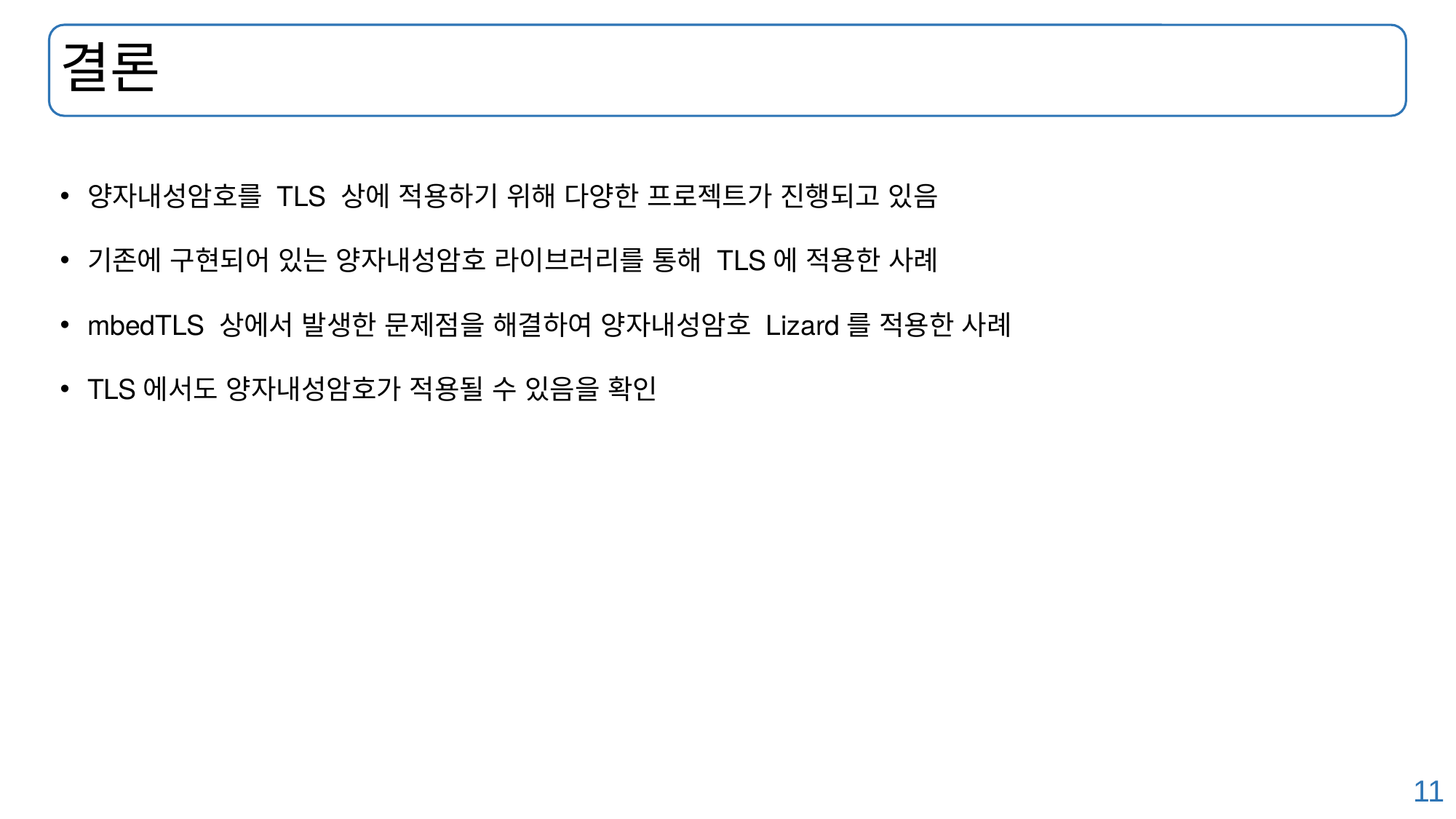

# 결론
양자내성암호를 TLS 상에 적용하기 위해 다양한 프로젝트가 진행되고 있음
기존에 구현되어 있는 양자내성암호 라이브러리를 통해 TLS에 적용한 사례
mbedTLS 상에서 발생한 문제점을 해결하여 양자내성암호 Lizard를 적용한 사례
TLS에서도 양자내성암호가 적용될 수 있음을 확인